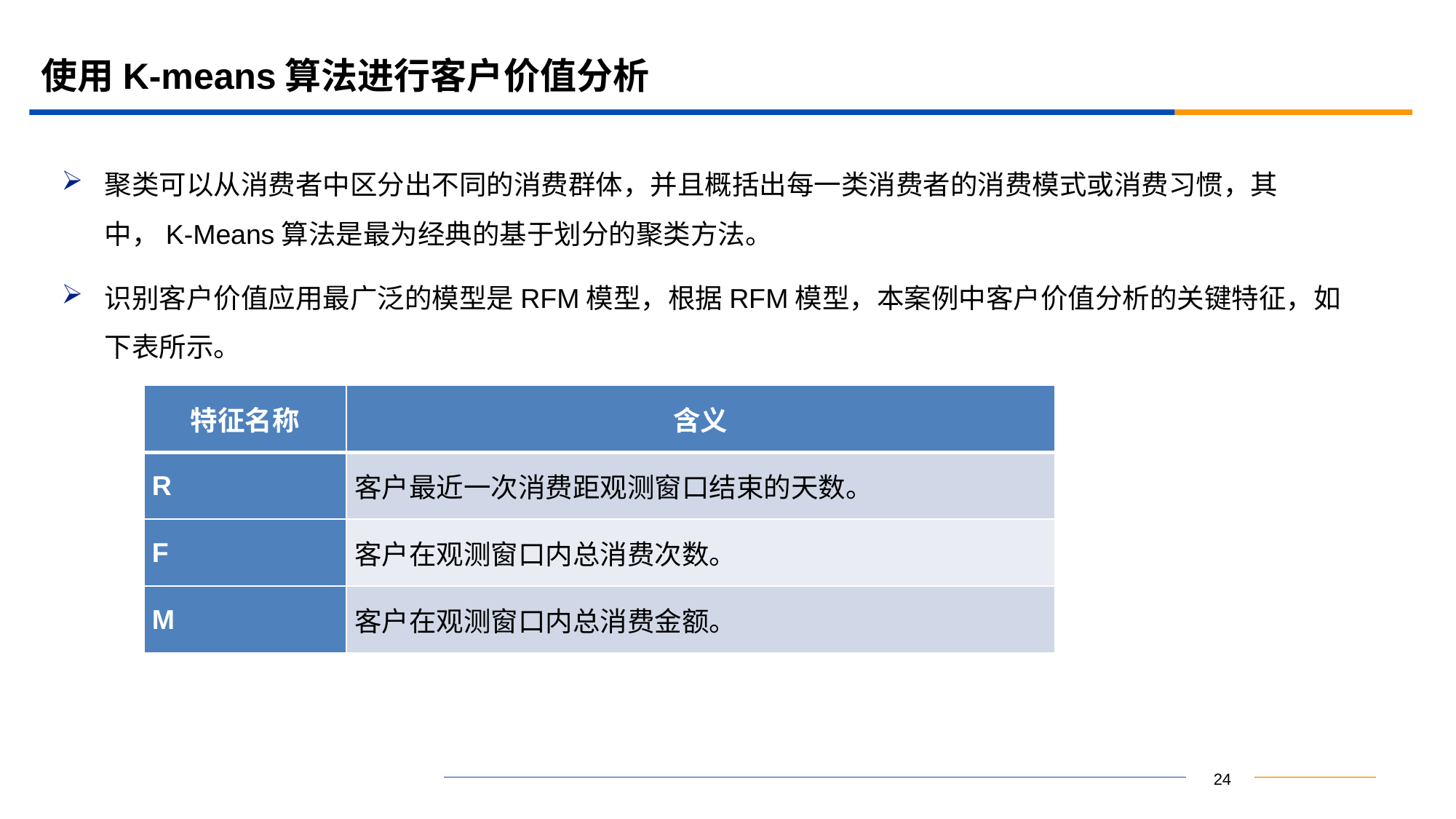

# 使用K-means算法进行客户价值分析
聚类可以从消费者中区分出不同的消费群体，并且概括出每一类消费者的消费模式或消费习惯，其中，K-Means算法是最为经典的基于划分的聚类方法。
识别客户价值应用最广泛的模型是RFM模型，根据RFM模型，本案例中客户价值分析的关键特征，如下表所示。
| 特征名称 | 含义 |
| --- | --- |
| R | 客户最近一次消费距观测窗口结束的天数。 |
| F | 客户在观测窗口内总消费次数。 |
| M | 客户在观测窗口内总消费金额。 |